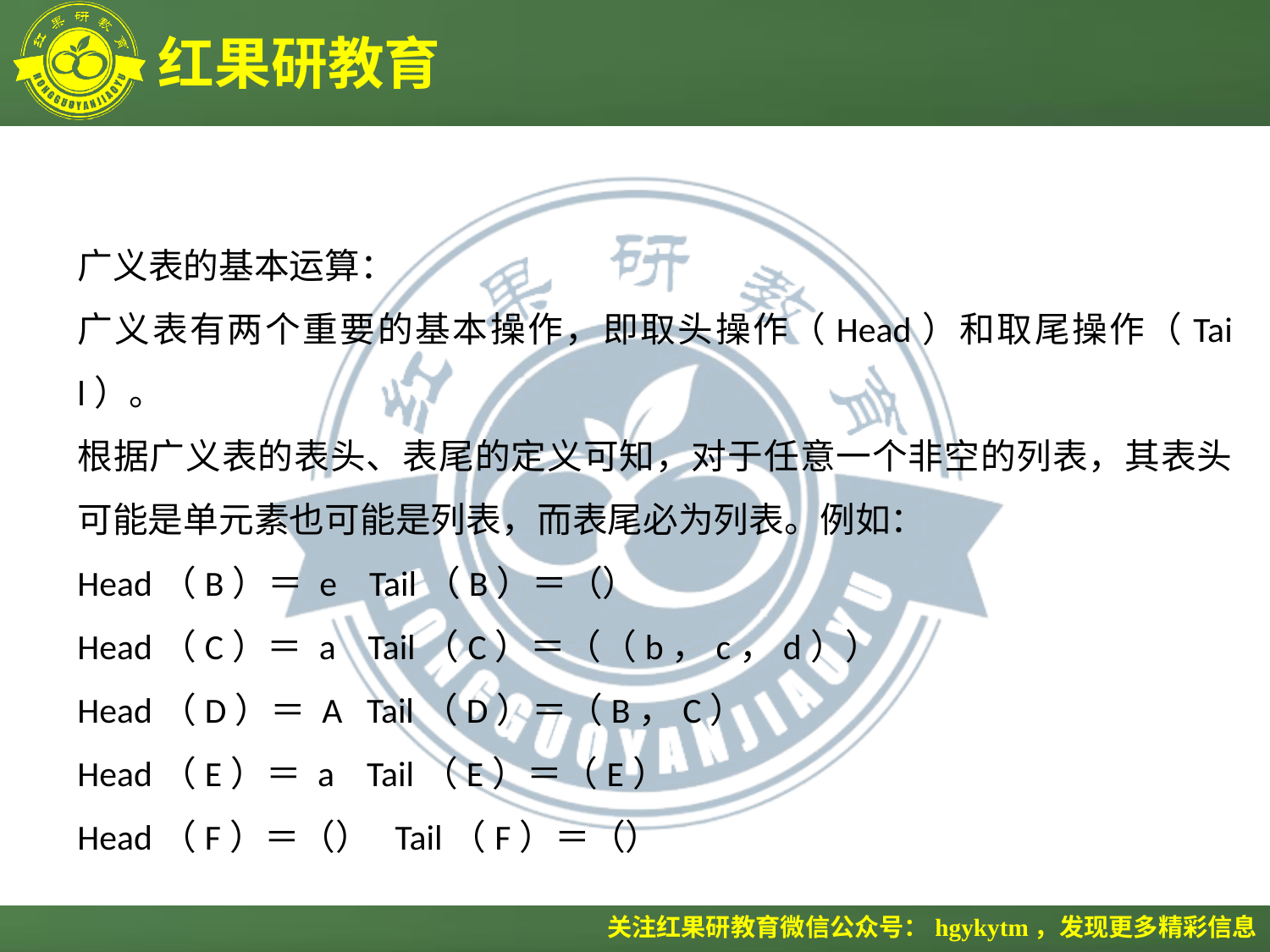

广义表的基本运算：
广义表有两个重要的基本操作，即取头操作（Head）和取尾操作（Tail）。
根据广义表的表头、表尾的定义可知，对于任意一个非空的列表，其表头可能是单元素也可能是列表，而表尾必为列表。例如：
Head（B）＝ e    Tail（B）＝（）
Head（C）＝ a    Tail（C）＝（（b，c，d））
Head（D）＝ A   Tail（D）＝（B，C）
Head（E）＝ a    Tail（E）＝（E）
Head（F）＝（）  Tail（F）＝（）